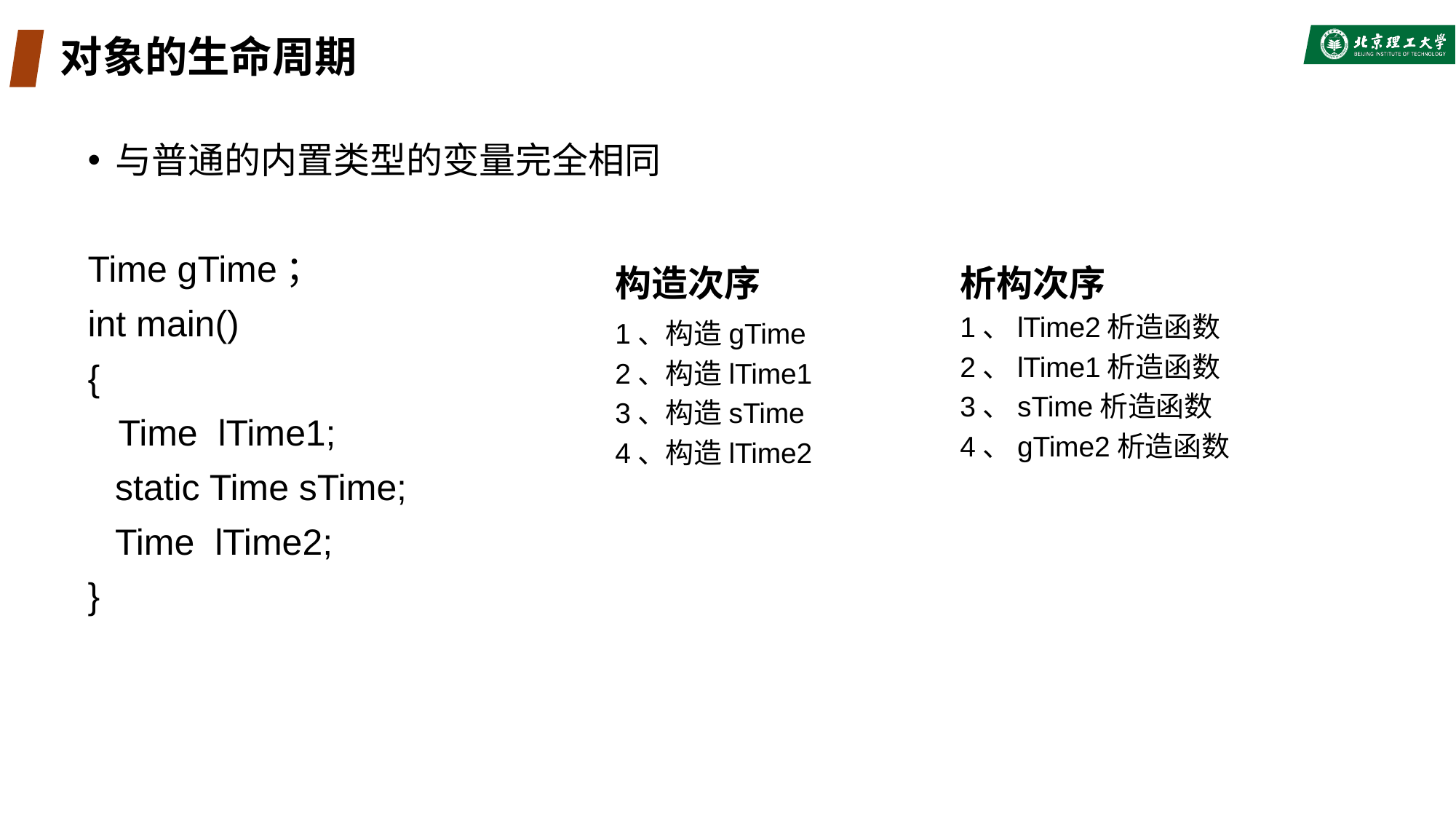

# 对象的生命周期
与普通的内置类型的变量完全相同

Time gTime；
int main()
{
   Time  lTime1;
	static Time sTime;
	Time  lTime2;
}
构造次序
1、构造gTime
2、构造lTime1
3、构造sTime
4、构造lTime2

析构次序
1、lTime2析造函数
2、lTime1析造函数
3、sTime析造函数
4、gTime2析造函数